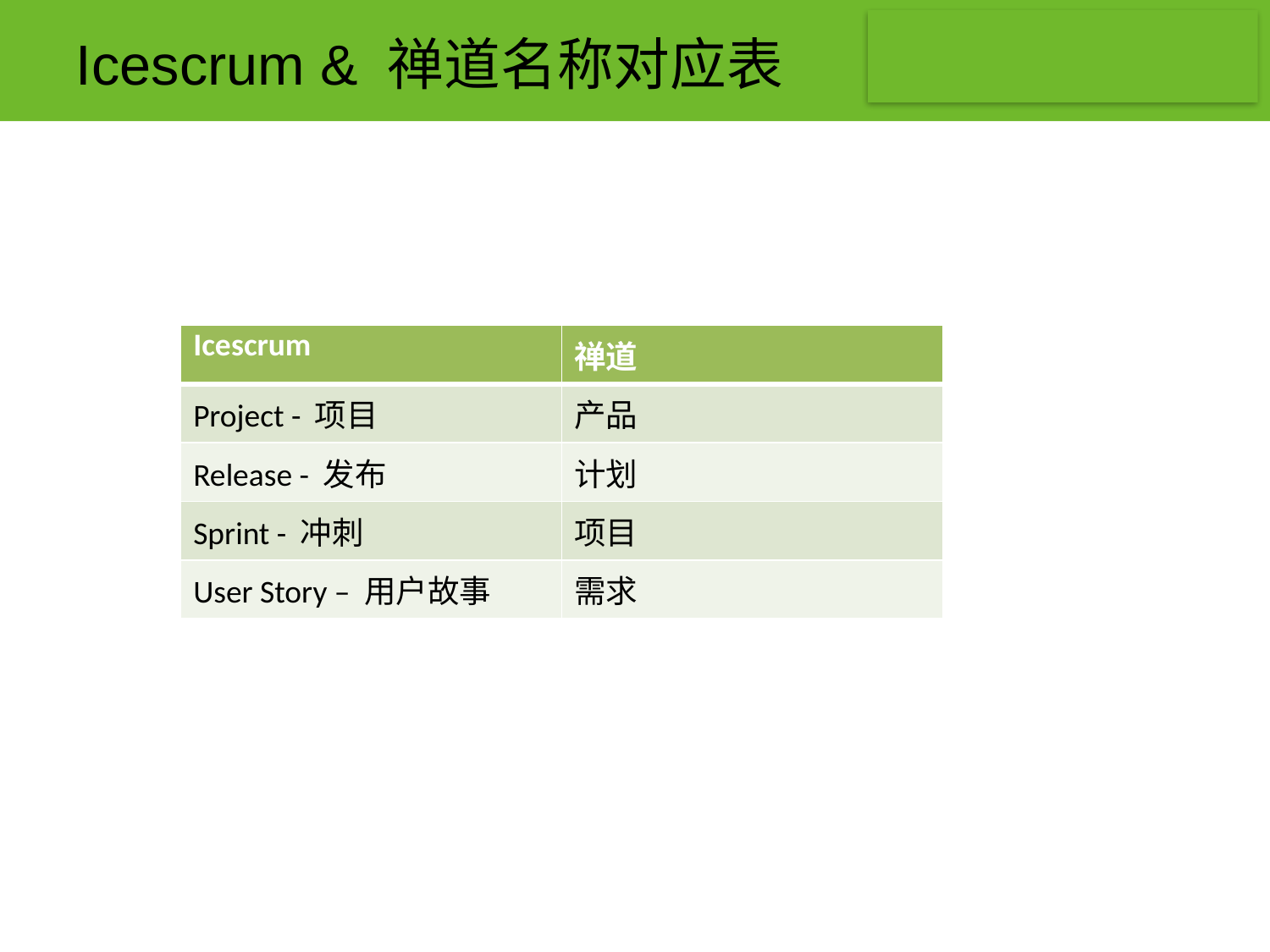

# Icescrum & 禅道名称对应表
| Icescrum | 禅道 |
| --- | --- |
| Project - 项目 | 产品 |
| Release - 发布 | 计划 |
| Sprint - 冲刺 | 项目 |
| User Story – 用户故事 | 需求 |